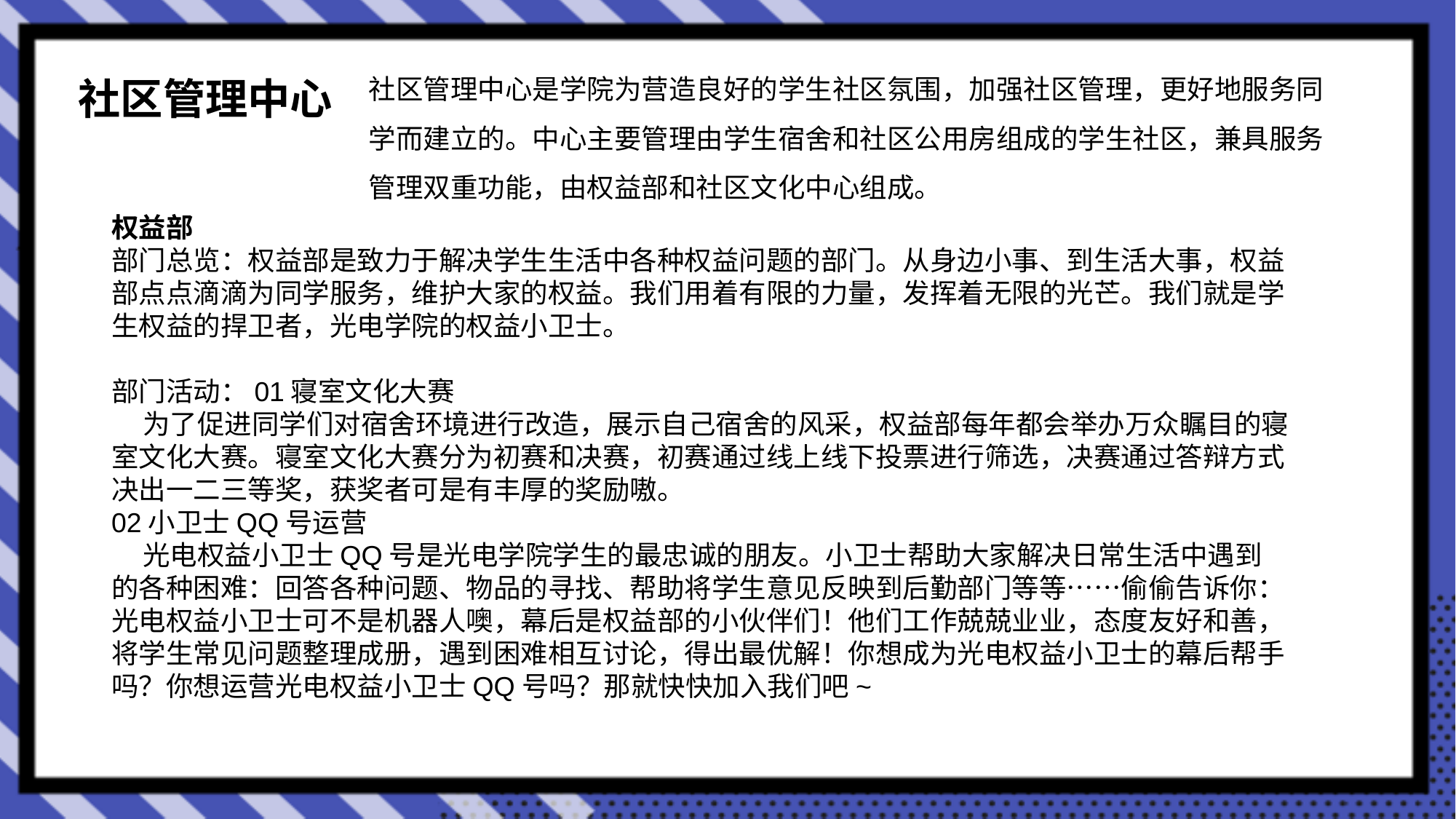

社区管理中心是学院为营造良好的学生社区氛围，加强社区管理，更好地服务同学而建立的。中心主要管理由学生宿舍和社区公用房组成的学生社区，兼具服务管理双重功能，由权益部和社区文化中心组成。
社区管理中心
权益部
部门总览：权益部是致力于解决学生生活中各种权益问题的部门。从身边小事、到生活大事，权益部点点滴滴为同学服务，维护大家的权益。我们用着有限的力量，发挥着无限的光芒。我们就是学生权益的捍卫者，光电学院的权益小卫士。

部门活动：01寝室文化大赛
    为了促进同学们对宿舍环境进行改造，展示自己宿舍的风采，权益部每年都会举办万众瞩目的寝室文化大赛。寝室文化大赛分为初赛和决赛，初赛通过线上线下投票进行筛选，决赛通过答辩方式决出一二三等奖，获奖者可是有丰厚的奖励嗷。
02小卫士QQ号运营
    光电权益小卫士QQ号是光电学院学生的最忠诚的朋友。小卫士帮助大家解决日常生活中遇到的各种困难：回答各种问题、物品的寻找、帮助将学生意见反映到后勤部门等等……偷偷告诉你：光电权益小卫士可不是机器人噢，幕后是权益部的小伙伴们！他们工作兢兢业业，态度友好和善，将学生常见问题整理成册，遇到困难相互讨论，得出最优解！你想成为光电权益小卫士的幕后帮手吗？你想运营光电权益小卫士QQ号吗？那就快快加入我们吧~